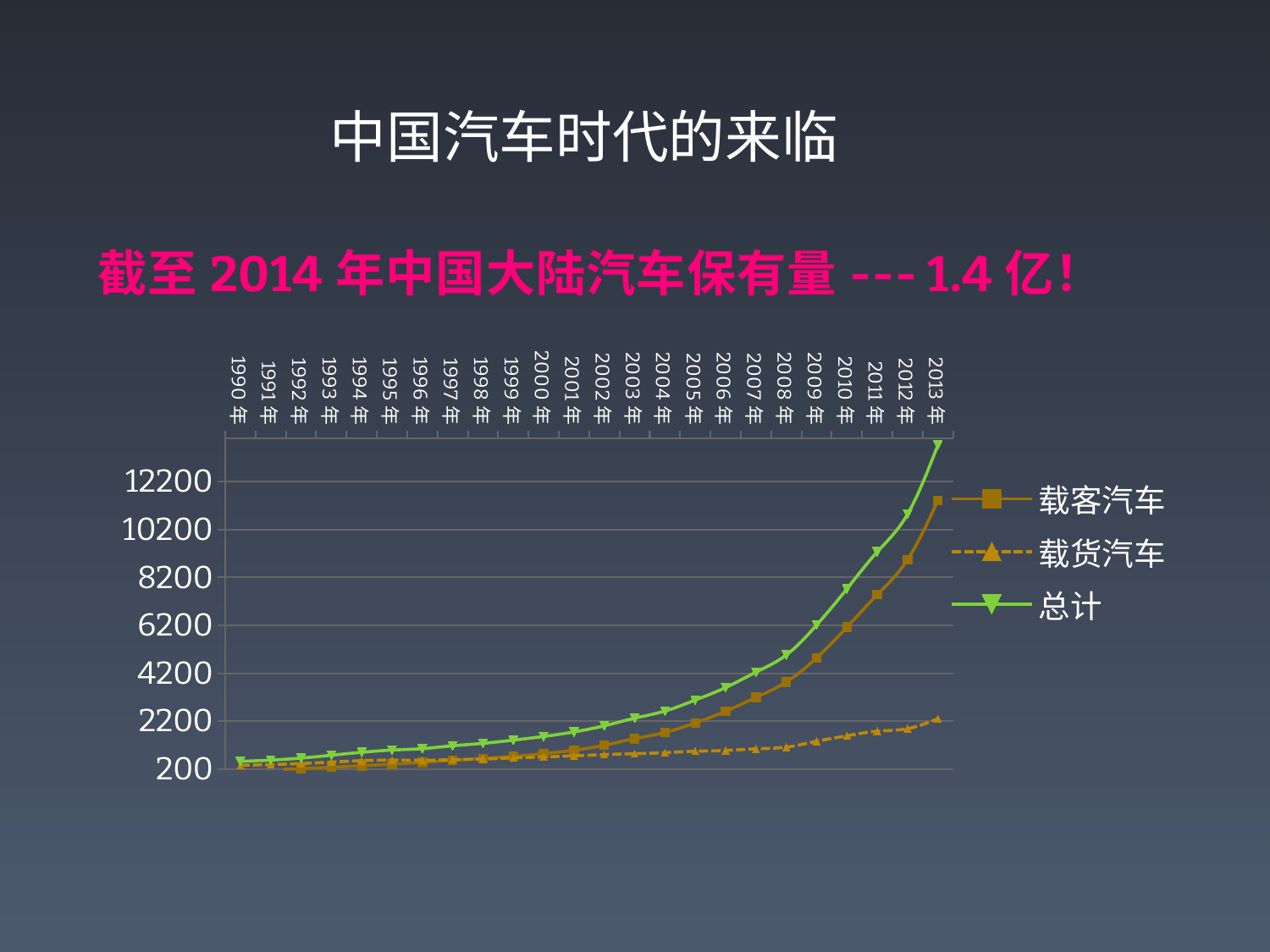

中国汽车时代的来临
截至2014年中国大陆汽车保有量--- 1.4亿！

### Chart

| Category | 载客汽车 | 载货汽车 | 总计 |
|---|---|---|---|
| 1990年 | 162.19 | 368.48 | 530.6700000000001 |
| 1991年 | 185.24 | 398.62 | 583.86 |
| 1992年 | 226.16 | 441.45 | 667.61 |
| 1993年 | 285.98 | 501.0 | 786.98 |
| 1994年 | 349.74 | 560.33 | 910.07 |
| 1995年 | 417.9 | 585.43 | 1003.3299999999999 |
| 1996年 | 488.02 | 575.03 | 1063.05 |
| 1997年 | 580.56 | 601.23 | 1181.79 |
| 1998年 | 654.83 | 627.89 | 1282.72 |
| 1999年 | 740.23 | 676.95 | 1417.18 |
| 2000年 | 853.73 | 716.32 | 1570.0500000000002 |
| 2001年 | 993.96 | 765.24 | 1759.2 |
| 2002年 | 1202.37 | 812.22 | 2014.59 |
| 2003年 | 1478.8082 | 853.5066 | 2332.3148 |
| 2004年 | 1735.9055 | 893.0048 | 2628.9103 |
| 2005年 | 2132.4553 | 955.5468 | 3088.0021 |
| 2006年 | 2619.5686 | 986.2992 | 3605.8678 |
| 2007年 | 3195.9943 | 1054.0556 | 4250.0499 |
| 2008年 | 3838.922 | 1126.0656 | 4964.9876 |
| 2009年 | 4845.0888 | 1368.6008 | 6213.689600000001 |
| 2010年 | 6124.1316 | 1597.5537 | 7721.685299999999 |
| 2011年 | 7478.3699 | 1787.9858 | 9266.3557 |
| 2012年 | 8943.0 | 1894.7 | 10837.7 |
| 2013年 | 11405.9 | 2310.11 | 13716.01 |